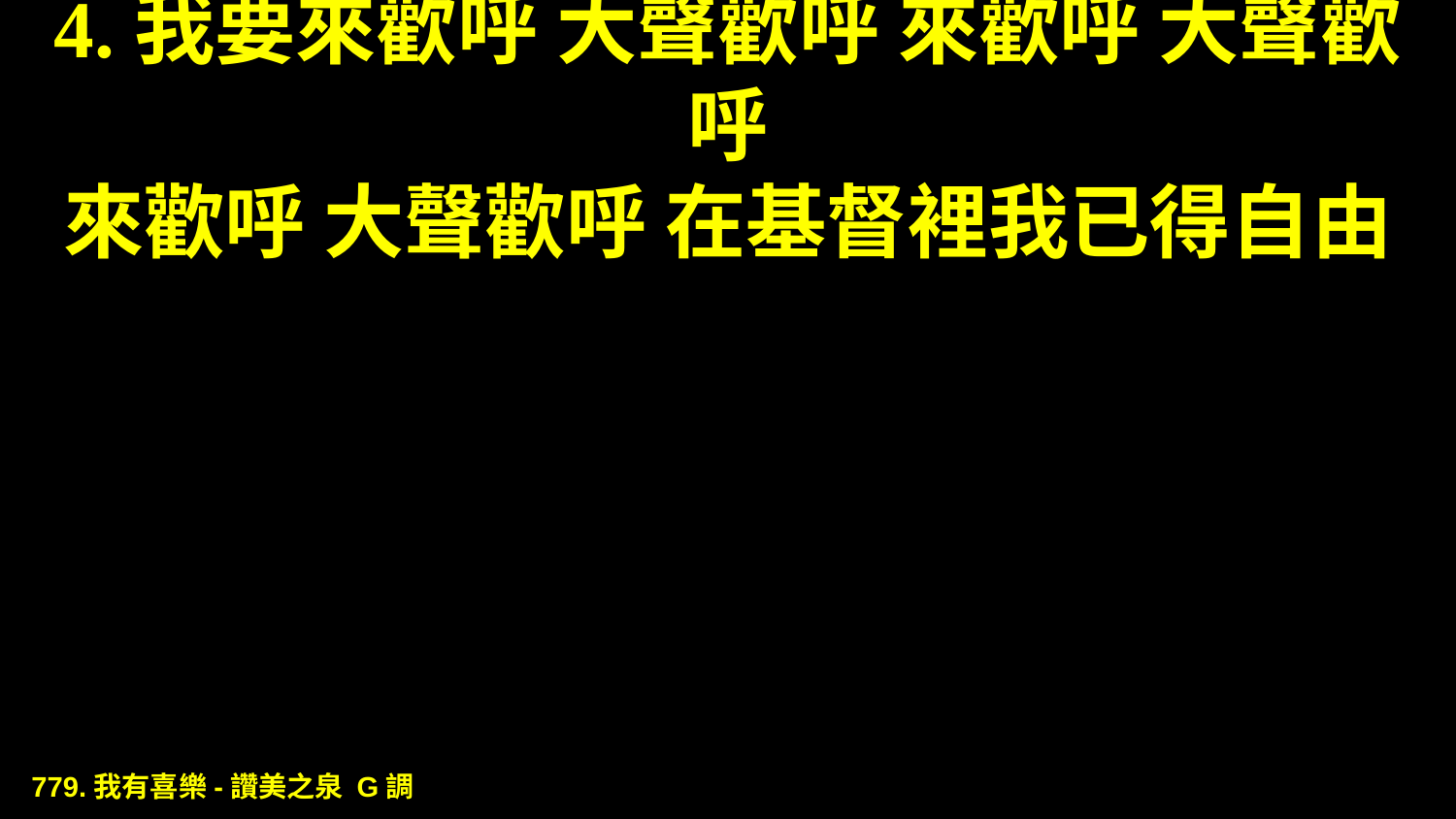

# 4.我要來歡呼 大聲歡呼 來歡呼 大聲歡呼 來歡呼 大聲歡呼 在基督裡我已得自由
779.我有喜樂-讚美之泉 G調